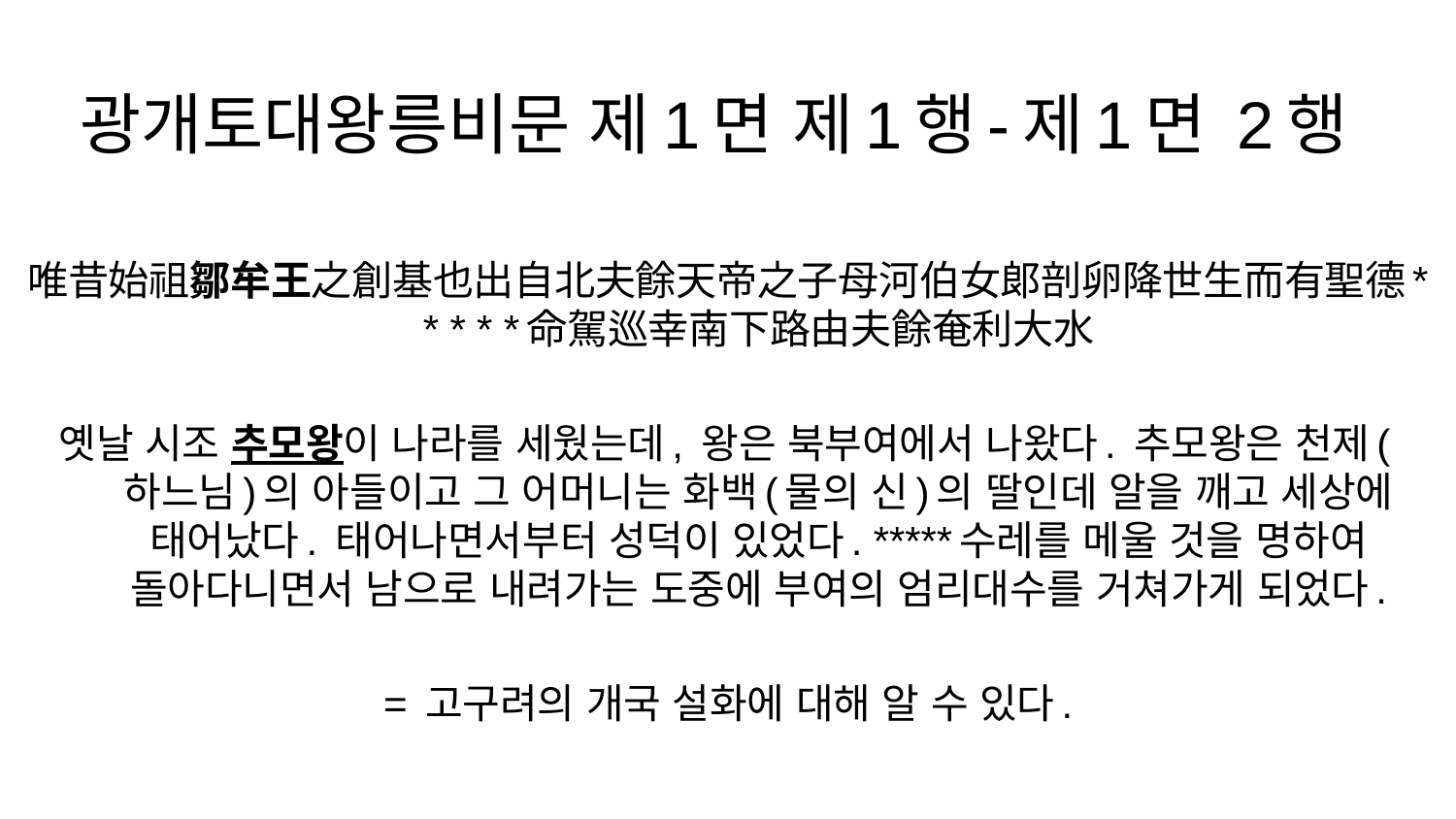

# 광개토대왕릉비문 제1면 제1행-제1면 2행

唯昔始祖鄒牟王之創基也出自北夫餘天帝之子母河伯女郞剖卵降世生而有聖德* * * * *命駕巡幸南下路由夫餘奄利大水

옛날 시조 추모왕이 나라를 세웠는데, 왕은 북부여에서 나왔다. 추모왕은 천제(하느님)의 아들이고 그 어머니는 화백(물의 신)의 딸인데 알을 깨고 세상에 태어났다. 태어나면서부터 성덕이 있었다. *****수레를 메울 것을 명하여 돌아다니면서 남으로 내려가는 도중에 부여의 엄리대수를 거쳐가게 되었다.

= 고구려의 개국 설화에 대해 알 수 있다.